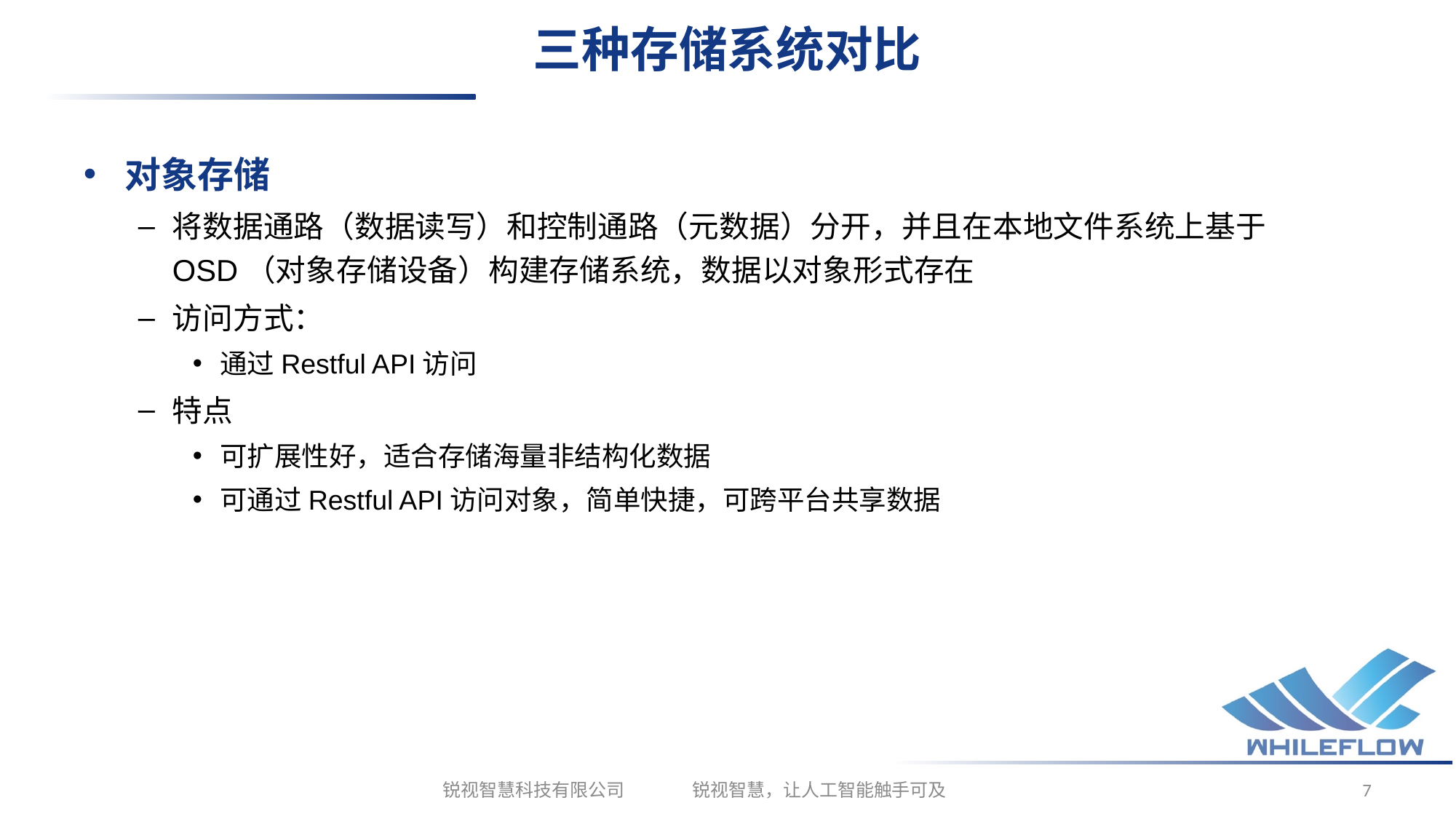

# 三种存储系统对比
对象存储
将数据通路（数据读写）和控制通路（元数据）分开，并且在本地文件系统上基于OSD（对象存储设备）构建存储系统，数据以对象形式存在
访问方式：
通过Restful API访问
特点
可扩展性好，适合存储海量非结构化数据
可通过Restful API访问对象，简单快捷，可跨平台共享数据
锐视智慧科技有限公司            锐视智慧，让人工智能触手可及
7